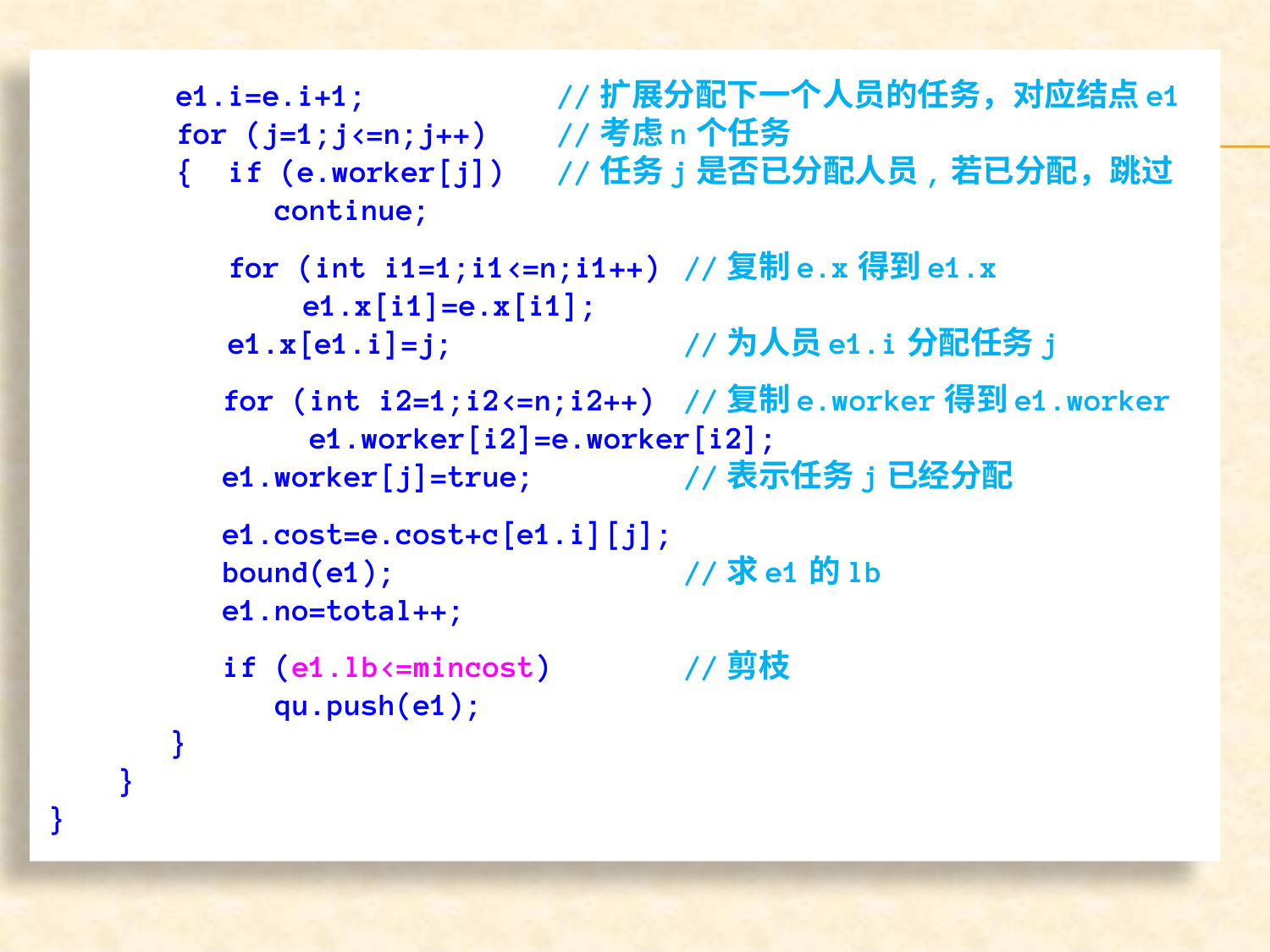

e1.i=e.i+1;		//扩展分配下一个人员的任务，对应结点e1
	for (j=1;j<=n;j++)	//考虑n个任务
	{  if (e.worker[j]) 	//任务j是否已分配人员,若已分配，跳过
             continue;
	   for (int i1=1;i1<=n;i1++)	//复制e.x得到e1.x
		e1.x[i1]=e.x[i1];
	   e1.x[e1.i]=j;		//为人员e1.i分配任务j
          for (int i2=1;i2<=n;i2++)	//复制e.worker得到e1.worker
               e1.worker[i2]=e.worker[i2];
          e1.worker[j]=true;		//表示任务j已经分配
          e1.cost=e.cost+c[e1.i][j];
          bound(e1);			//求e1的lb
          e1.no=total++;
          if (e1.lb<=mincost)		//剪枝
             qu.push(e1);
       }
    }
}